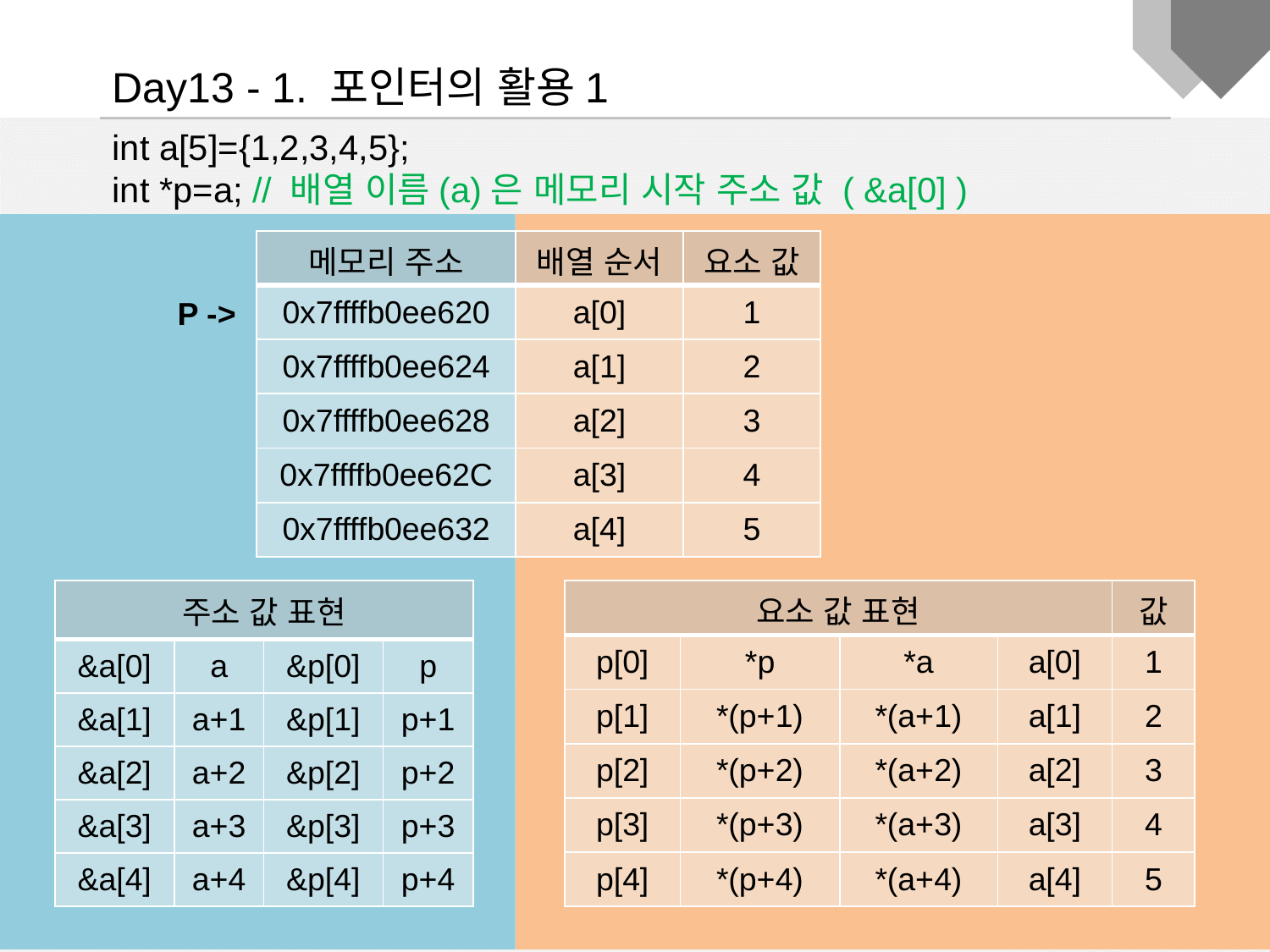

Day13 - 1. 포인터의 활용1
int a[5]={1,2,3,4,5};
int *p=a; // 배열 이름(a)은 메모리 시작 주소 값 ( &a[0] )

| 메모리 주소 | 배열 순서 | 요소 값 |
| --- | --- | --- |
| 0x7ffffb0ee620 | a[0] | 1 |
| 0x7ffffb0ee624 | a[1] | 2 |
| 0x7ffffb0ee628 | a[2] | 3 |
| 0x7ffffb0ee62C | a[3] | 4 |
| 0x7ffffb0ee632 | a[4] | 5 |
P ->
| 주소 값 표현 |  |  |  |
| --- | --- | --- | --- |
| &a[0] | a | &p[0] | p |
| &a[1] | a+1 | &p[1] | p+1 |
| &a[2] | a+2 | &p[2] | p+2 |
| &a[3] | a+3 | &p[3] | p+3 |
| &a[4] | a+4 | &p[4] | p+4 |
| 요소 값 표현 |  |  |  | 값 |
| --- | --- | --- | --- | --- |
| p[0] | \*p | \*a | a[0] | 1 |
| p[1] | \*(p+1) | \*(a+1) | a[1] | 2 |
| p[2] | \*(p+2) | \*(a+2) | a[2] | 3 |
| p[3] | \*(p+3) | \*(a+3) | a[3] | 4 |
| p[4] | \*(p+4) | \*(a+4) | a[4] | 5 |